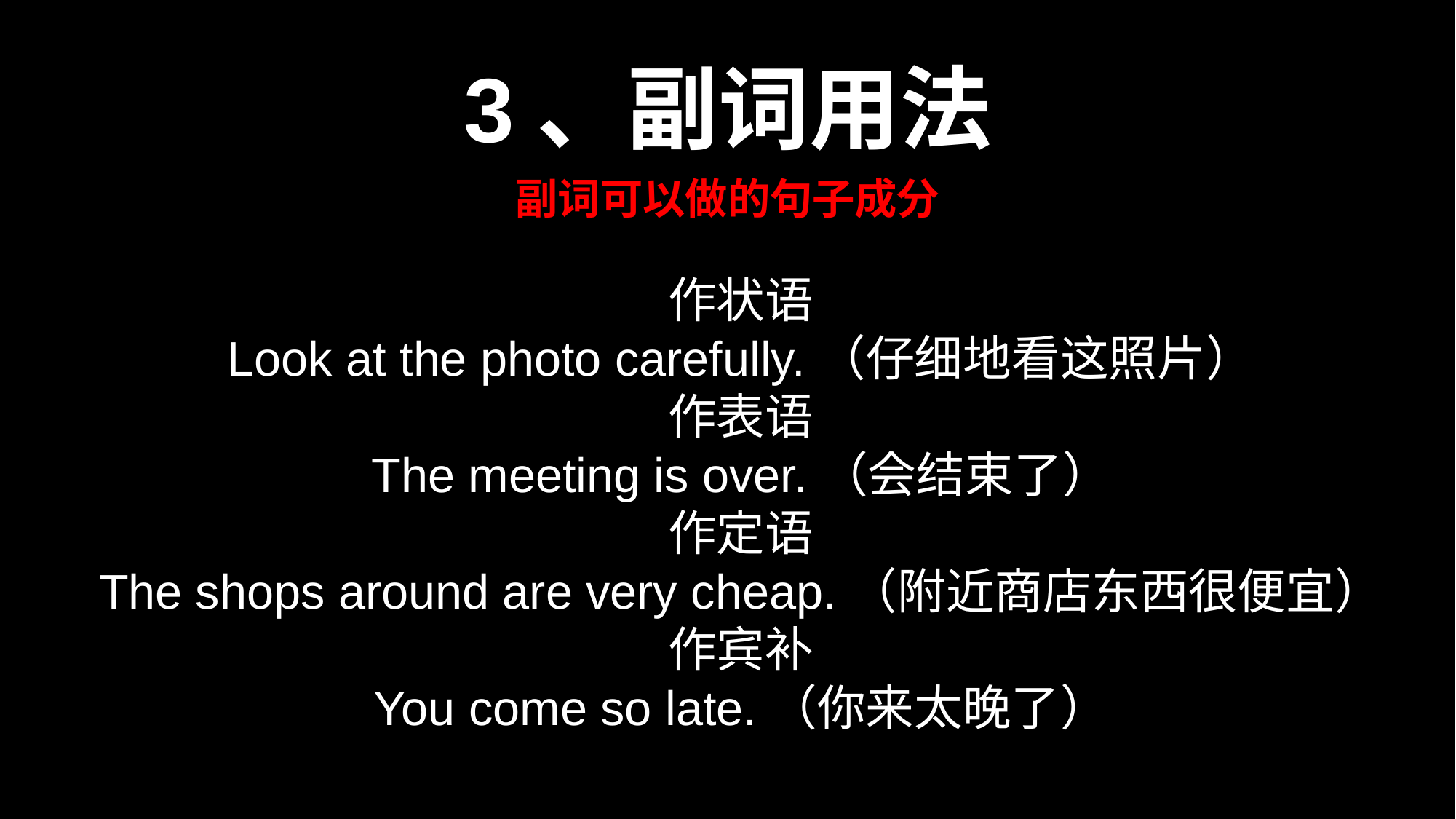

3、副词用法
副词可以做的句子成分
作状语
Look at the photo carefully.（仔细地看这照片）
作表语
The meeting is over.（会结束了）
作定语
The shops around are very cheap.（附近商店东西很便宜）
作宾补
You come so late.（你来太晚了）